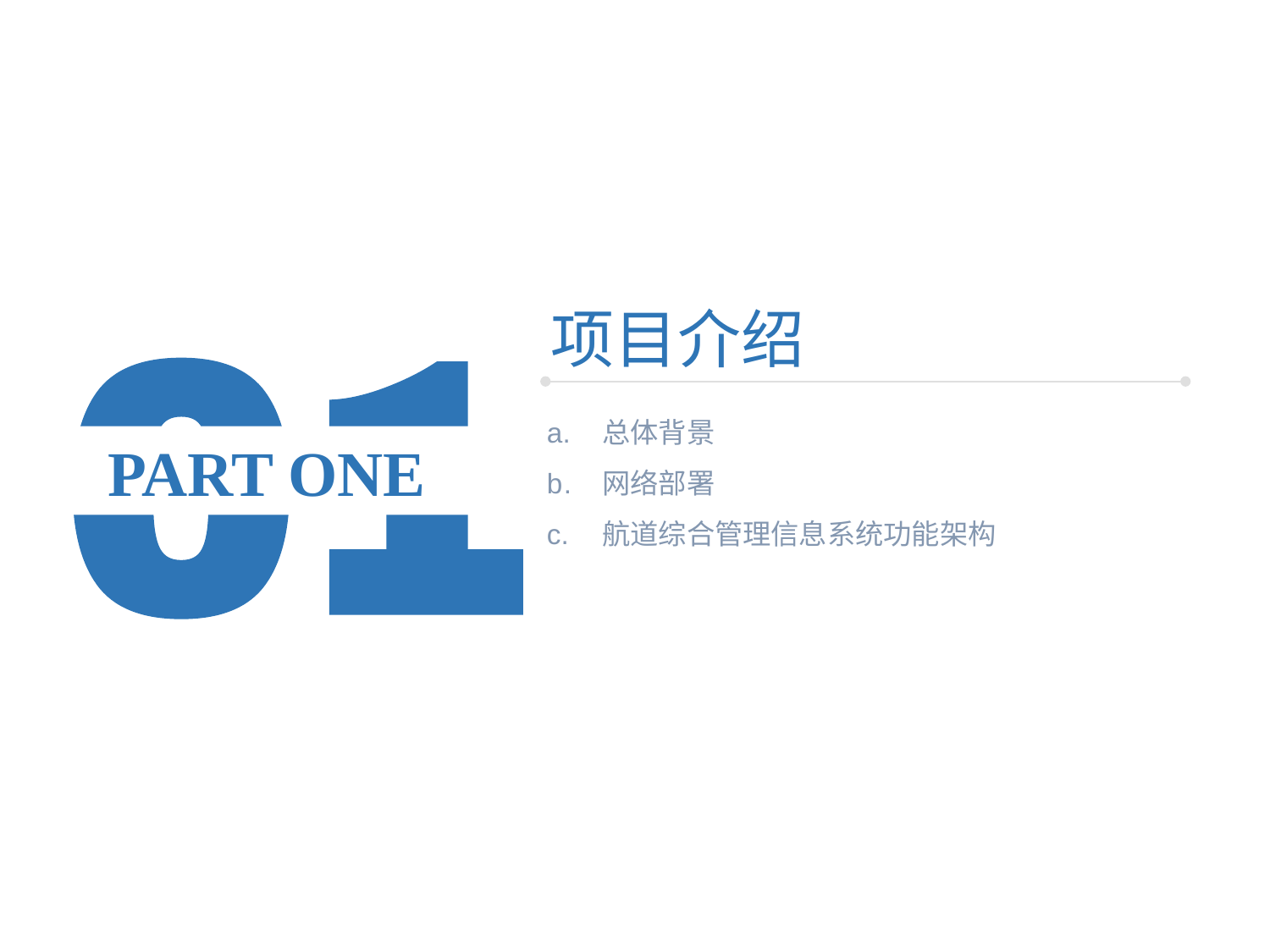

01
项目介绍
总体背景
网络部署
航道综合管理信息系统功能架构
      PART ONE